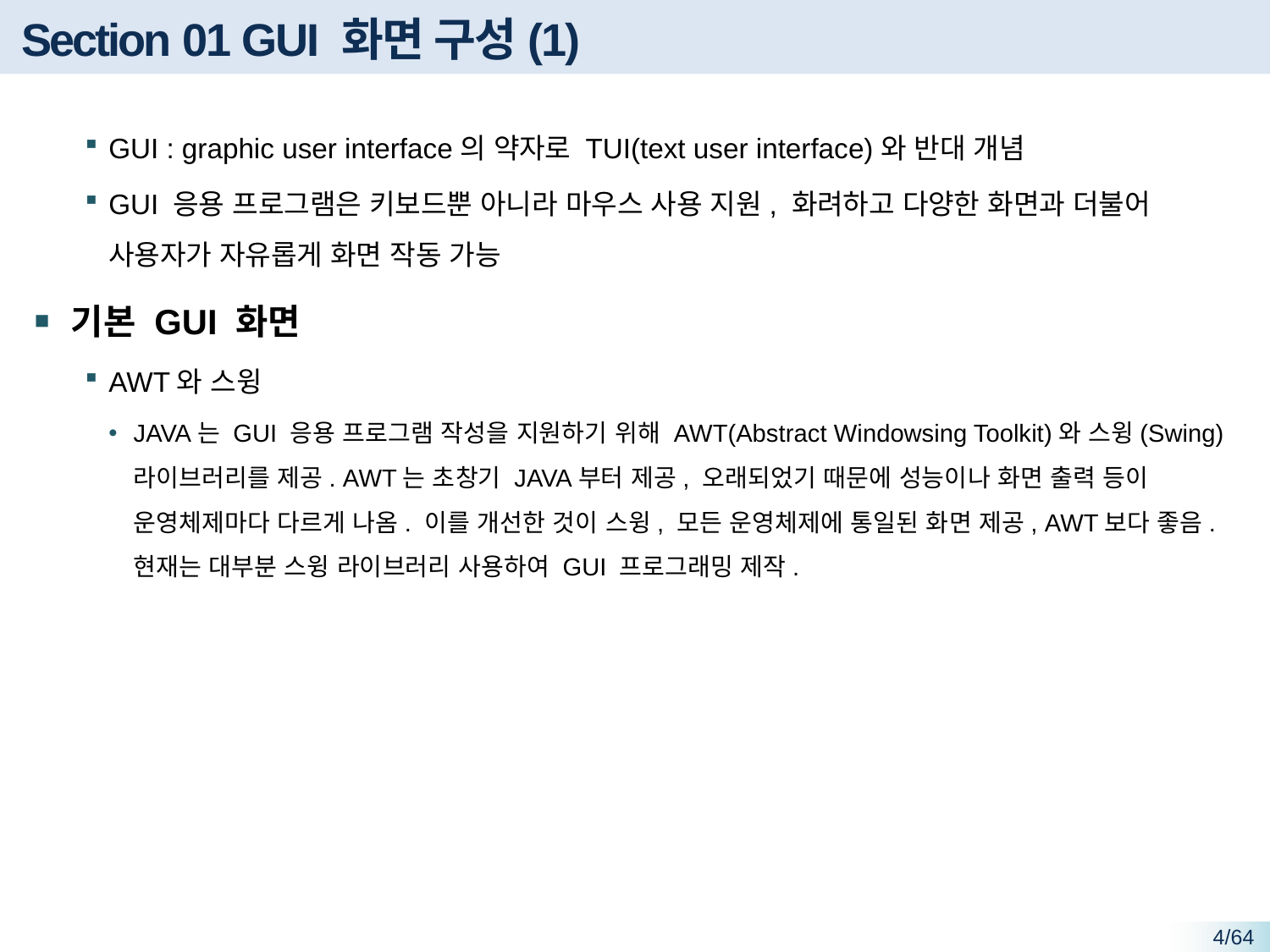

# Section 01 GUI 화면 구성(1)
GUI : graphic user interface의 약자로 TUI(text user interface)와 반대 개념
GUI 응용 프로그램은 키보드뿐 아니라 마우스 사용 지원, 화려하고 다양한 화면과 더불어 사용자가 자유롭게 화면 작동 가능
기본 GUI 화면
AWT와 스윙
JAVA는 GUI 응용 프로그램 작성을 지원하기 위해 AWT(Abstract Windowsing Toolkit)와 스윙(Swing) 라이브러리를 제공. AWT는 초창기 JAVA부터 제공, 오래되었기 때문에 성능이나 화면 출력 등이 운영체제마다 다르게 나옴. 이를 개선한 것이 스윙, 모든 운영체제에 통일된 화면 제공, AWT보다 좋음. 현재는 대부분 스윙 라이브러리 사용하여 GUI 프로그래밍 제작.